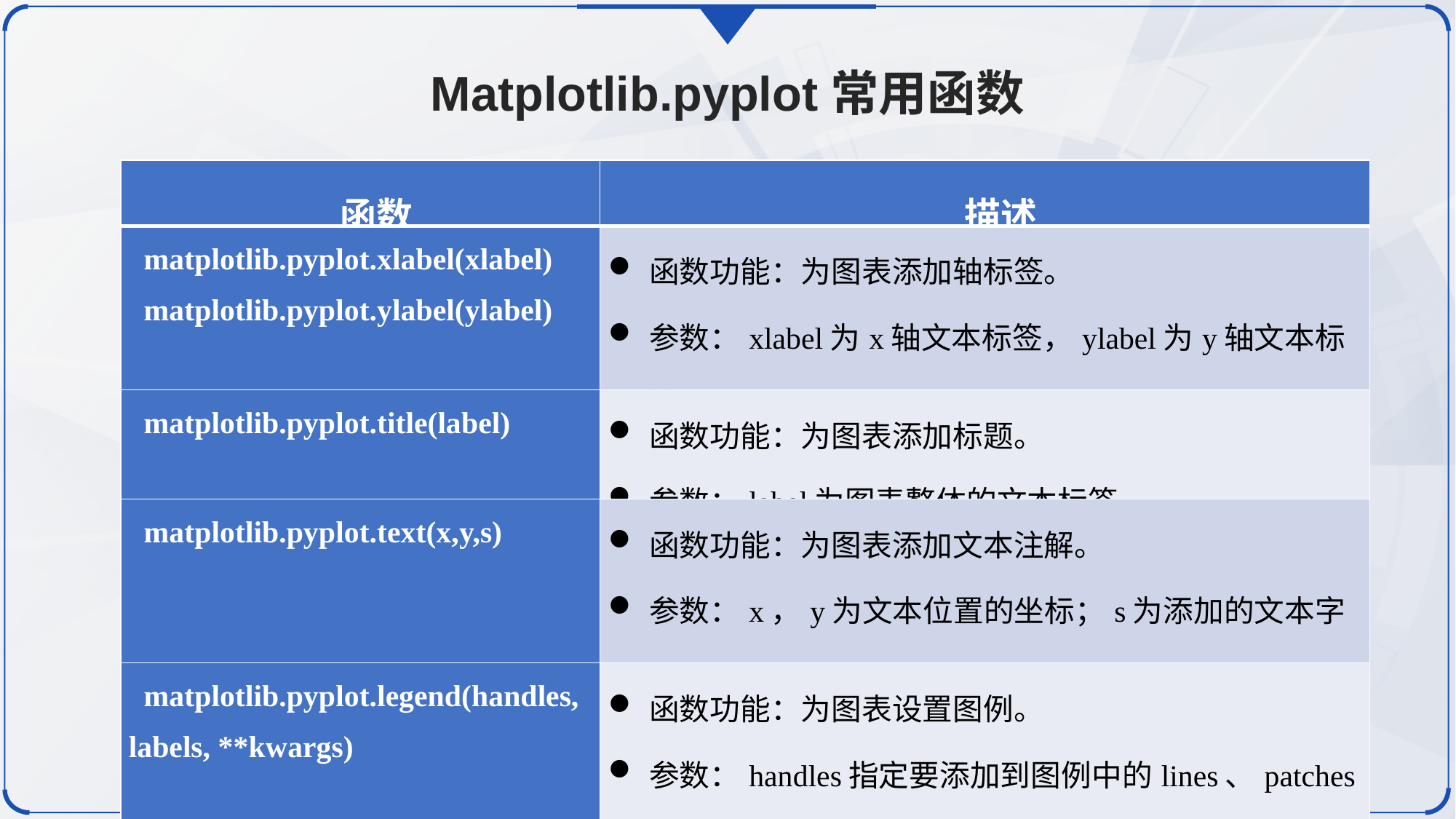

Matplotlib.pyplot常用函数
| 函数 | 描述 |
| --- | --- |
| matplotlib.pyplot.xlabel(xlabel) matplotlib.pyplot.ylabel(ylabel) | 函数功能：为图表添加轴标签。 参数：xlabel为x轴文本标签，ylabel为y轴文本标签。 |
| matplotlib.pyplot.title(label) | 函数功能：为图表添加标题。 参数：label为图表整体的文本标签。 |
| matplotlib.pyplot.text(x,y,s) | 函数功能：为图表添加文本注解。 参数：x，y为文本位置的坐标；s为添加的文本字符串。 |
| matplotlib.pyplot.legend(handles, labels, \*\*kwargs) | 函数功能：为图表设置图例。 参数：handles指定要添加到图例中的lines、patches等对象列表；labels指定添加到图例中的标签列表。若未传递任何参数时，将根据标签自动确定添加到图例。 |